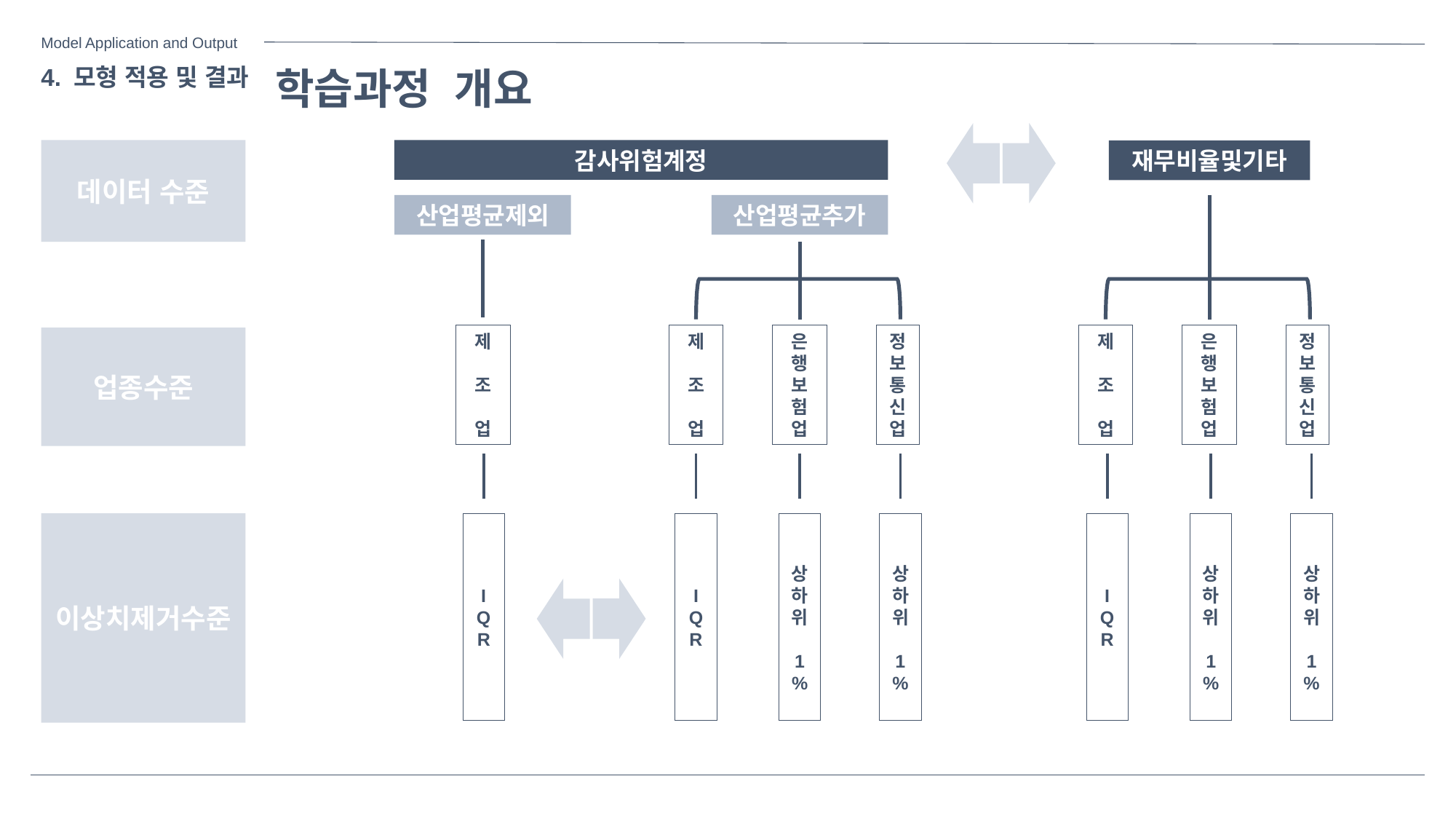

Model Application and Output
4. 모형 적용 및 결과
학습과정  개요

데이터 수준
감사위험계정
재무비율및기타

제

조

업
은행보험업
정보통신업

I
Q
R

상
하 위

1
%

상
하 위

1
%

산업평균제외
제

조

업

I
Q
R

산업평균추가

제

조

업
은행보험업
정보통신업

I
Q
R

상
하 위

1
%

상
하 위

1
%

업종수준
이상치제거수준